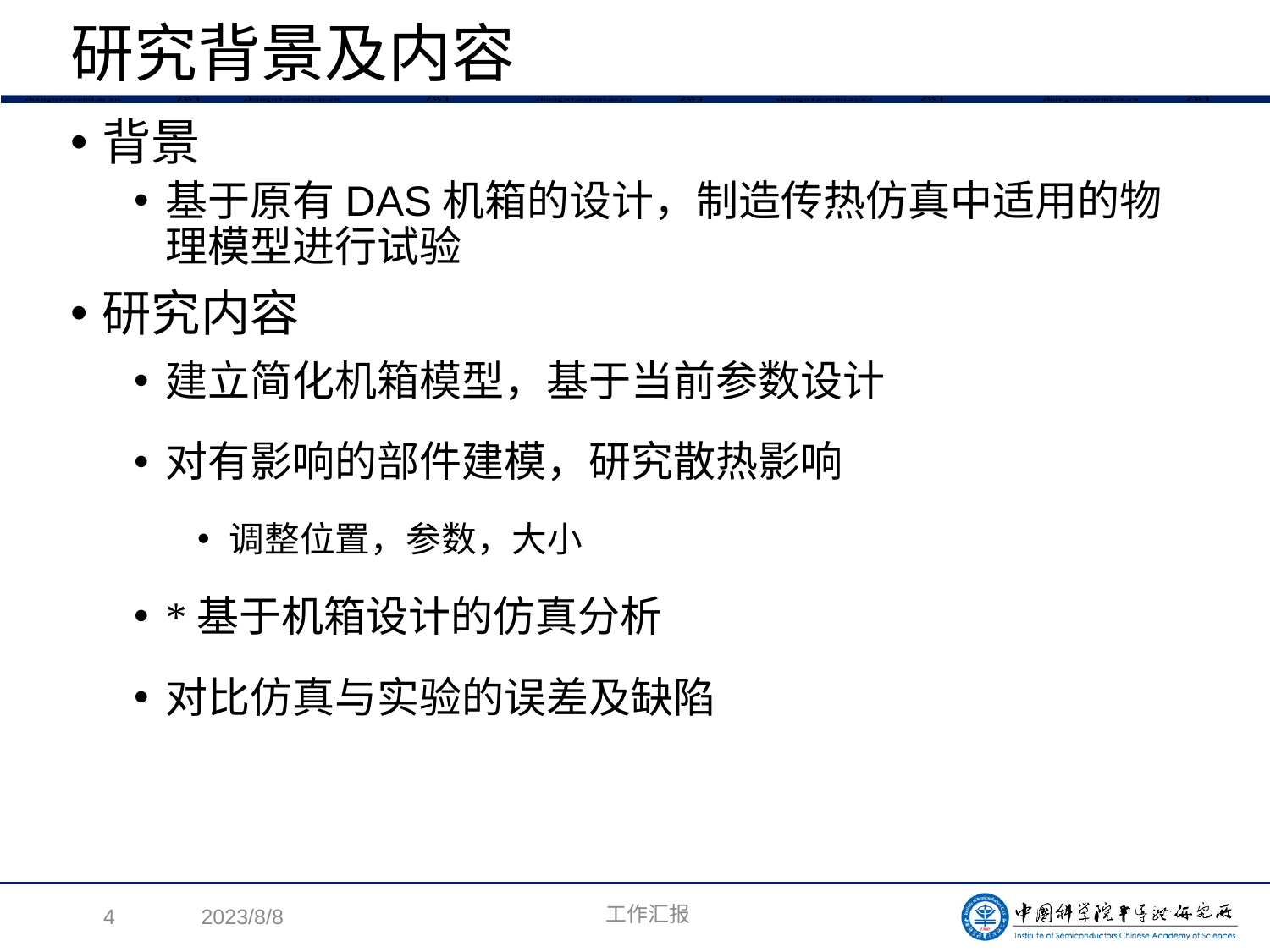

# 研究背景及内容
背景
基于原有DAS机箱的设计，制造传热仿真中适用的物理模型进行试验
研究内容
建立简化机箱模型，基于当前参数设计
对有影响的部件建模，研究散热影响
调整位置，参数，大小
*基于机箱设计的仿真分析
对比仿真与实验的误差及缺陷
4
2023/8/8
工作汇报